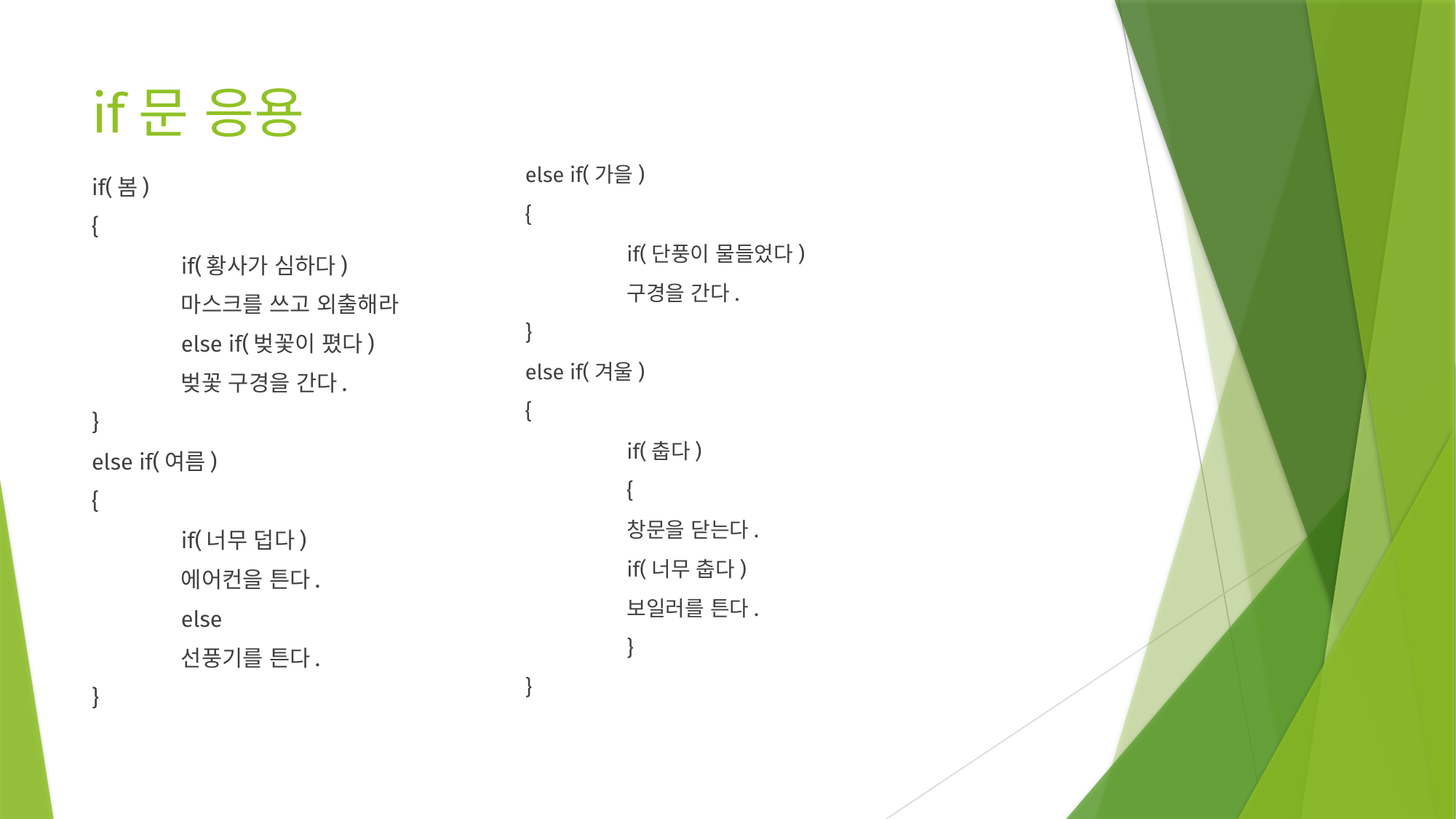

# if문 응용
else if(가을)
{
	if(단풍이 물들었다)
		구경을 간다.
}
else if(겨울)
{
	if(춥다)
	{
		창문을 닫는다.
		if(너무 춥다)
			보일러를 튼다.
	}
}
if(봄)
{
	if(황사가 심하다)
		마스크를 쓰고 외출해라
	else if(벚꽃이 폈다)
		벚꽃 구경을 간다.
}
else if(여름)
{
	if(너무 덥다)
		에어컨을 튼다.
	else
		선풍기를 튼다.
}